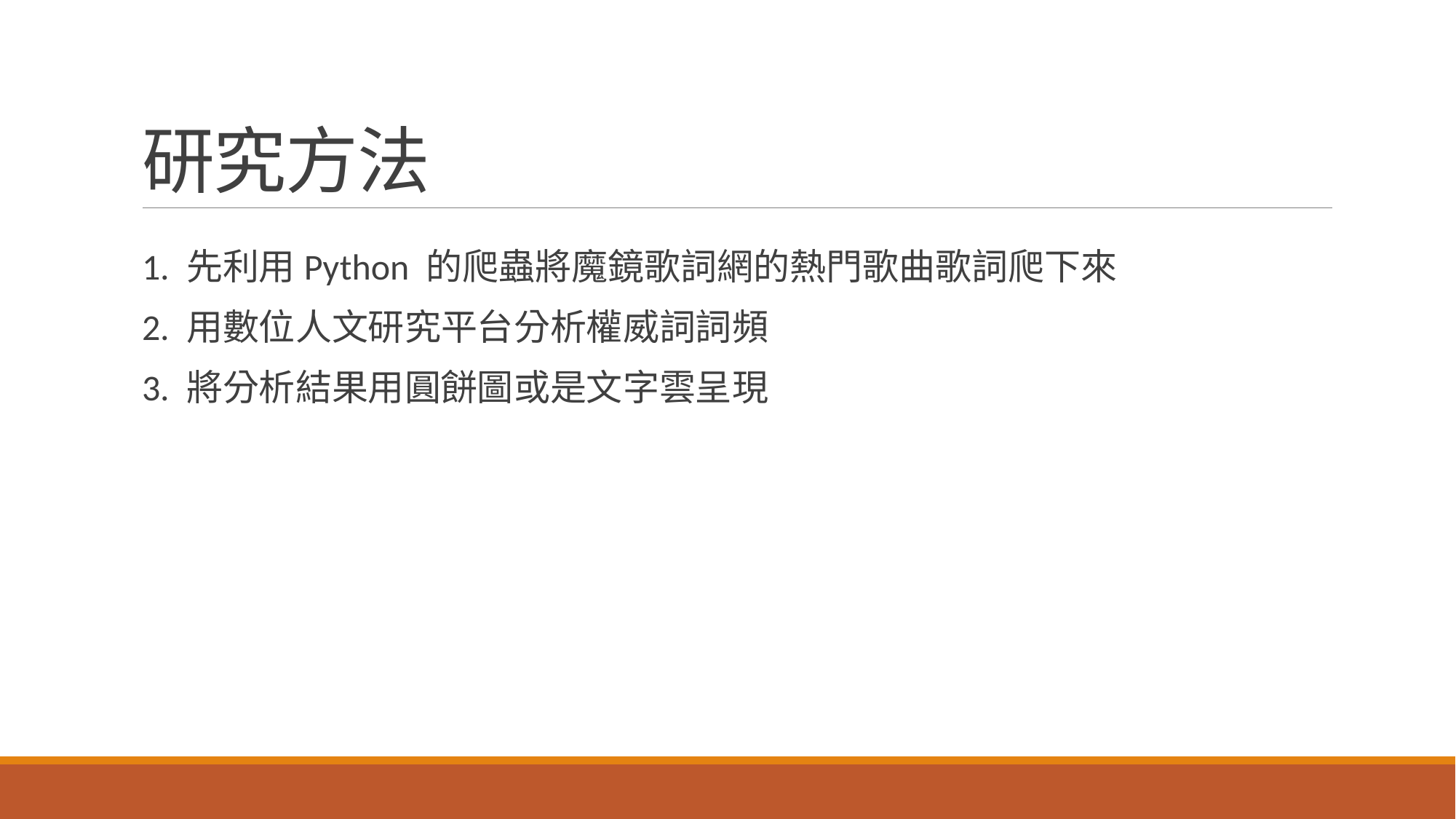

# 研究方法
1. 先利用Python 的爬蟲將魔鏡歌詞網的熱門歌曲歌詞爬下來
2. 用數位人文研究平台分析權威詞詞頻
3. 將分析結果用圓餅圖或是文字雲呈現